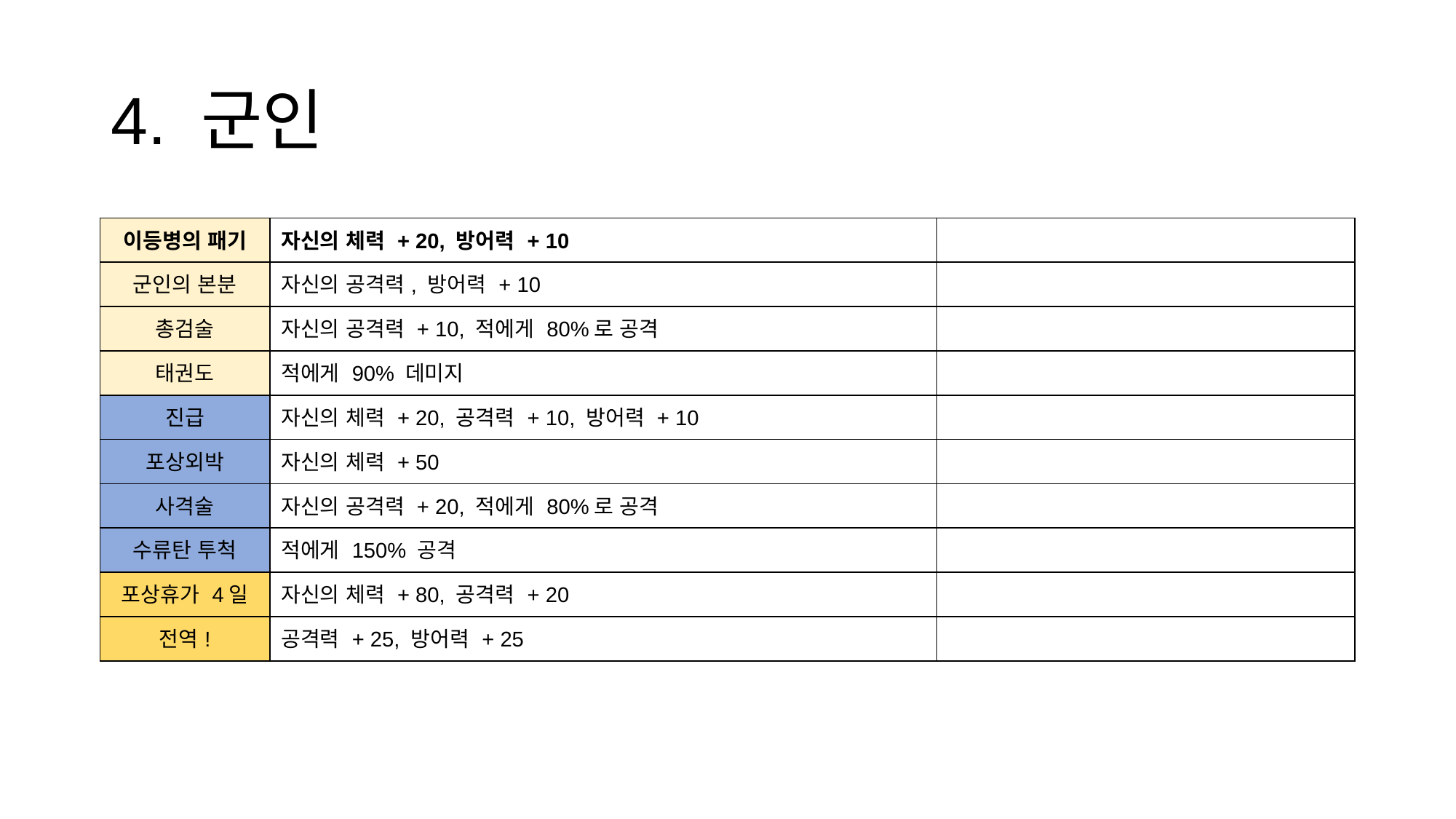

# 4. 군인
| 이등병의 패기 | 자신의 체력 + 20, 방어력 + 10 |  |
| --- | --- | --- |
| 군인의 본분 | 자신의 공격력, 방어력 + 10 |  |
| 총검술 | 자신의 공격력 + 10, 적에게 80%로 공격 |  |
| 태권도 | 적에게 90% 데미지 |  |
| 진급 | 자신의 체력 + 20, 공격력 + 10, 방어력 + 10 |  |
| 포상외박 | 자신의 체력 + 50 |  |
| 사격술 | 자신의 공격력 + 20, 적에게 80%로 공격 |  |
| 수류탄 투척 | 적에게 150% 공격 |  |
| 포상휴가 4일 | 자신의 체력 + 80, 공격력 + 20 |  |
| 전역! | 공격력 + 25, 방어력 + 25 |  |